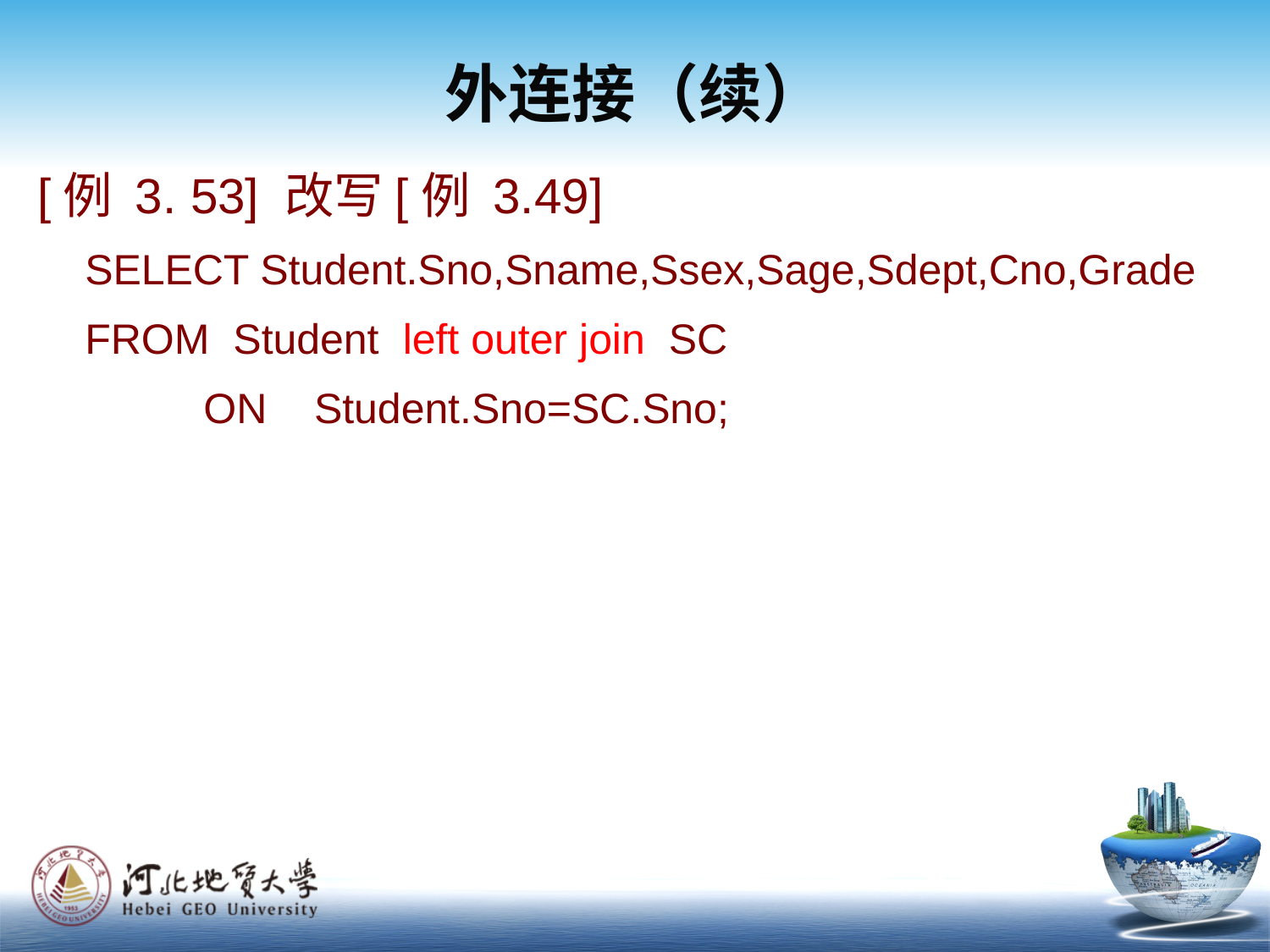

外连接（续）
[例 3. 53] 改写[例 3.49]
    SELECT Student.Sno,Sname,Ssex,Sage,Sdept,Cno,Grade
    FROM  Student  left outer join  SC
              ON    Student.Sno=SC.Sno;